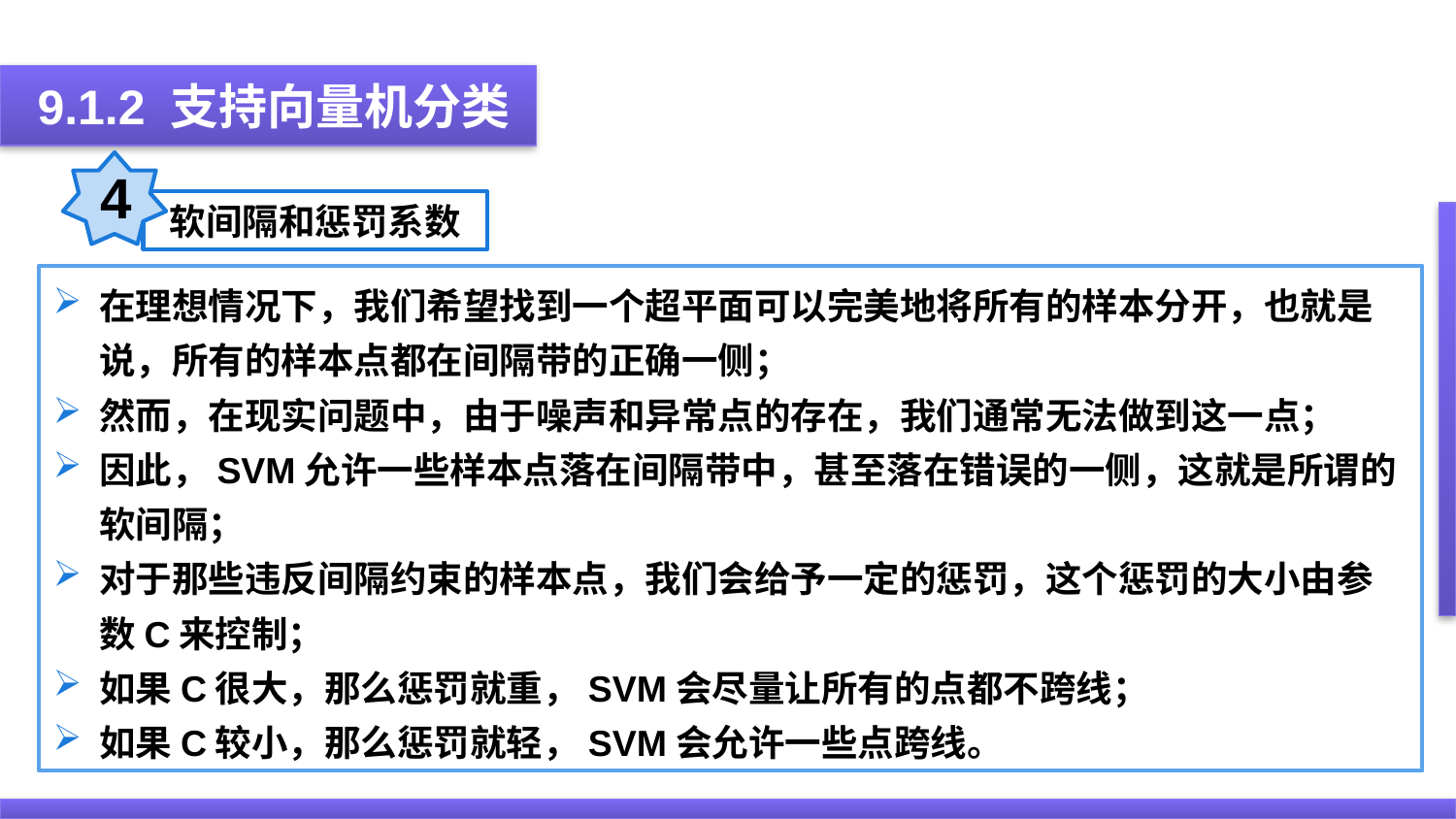

9.1.2 支持向量机分类
4
软间隔和惩罚系数
在理想情况下，我们希望找到一个超平面可以完美地将所有的样本分开，也就是说，所有的样本点都在间隔带的正确一侧；
然而，在现实问题中，由于噪声和异常点的存在，我们通常无法做到这一点；
因此，SVM允许一些样本点落在间隔带中，甚至落在错误的一侧，这就是所谓的软间隔；
对于那些违反间隔约束的样本点，我们会给予一定的惩罚，这个惩罚的大小由参数C来控制；
如果C很大，那么惩罚就重，SVM会尽量让所有的点都不跨线；
如果C较小，那么惩罚就轻，SVM会允许一些点跨线。